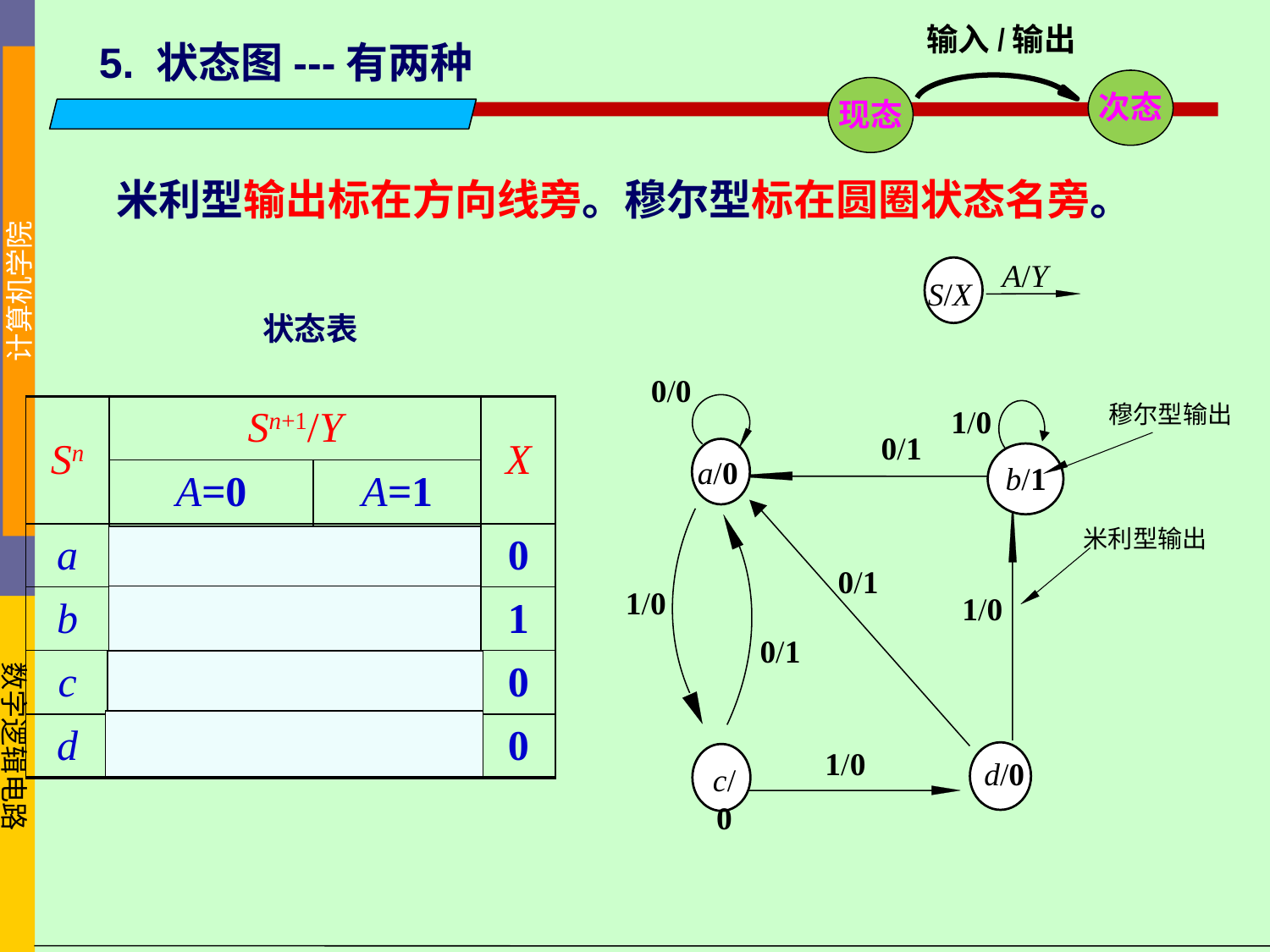

输入/输出
5. 状态图---有两种
次态

现态
米利型输出标在方向线旁。穆尔型标在圆圈状态名旁。
A/Y

S/X

状态表
0/0

| Sn | Sn+1/Y |  | X |
| --- | --- | --- | --- |
|  | A=0 | A=1 |  |
| a | a / 0 | c / 0 | 0 |
| b | a / 1 | b / 0 | 1 |
| c | a / 1 | d / 0 | 0 |
| d | a / 1 | b / 0 | 0 |
穆尔型输出

1/0
0/1

a/0

b/1

米利型输出

0/1
1/0

1/0

0/1

1/0

d/0
c/0